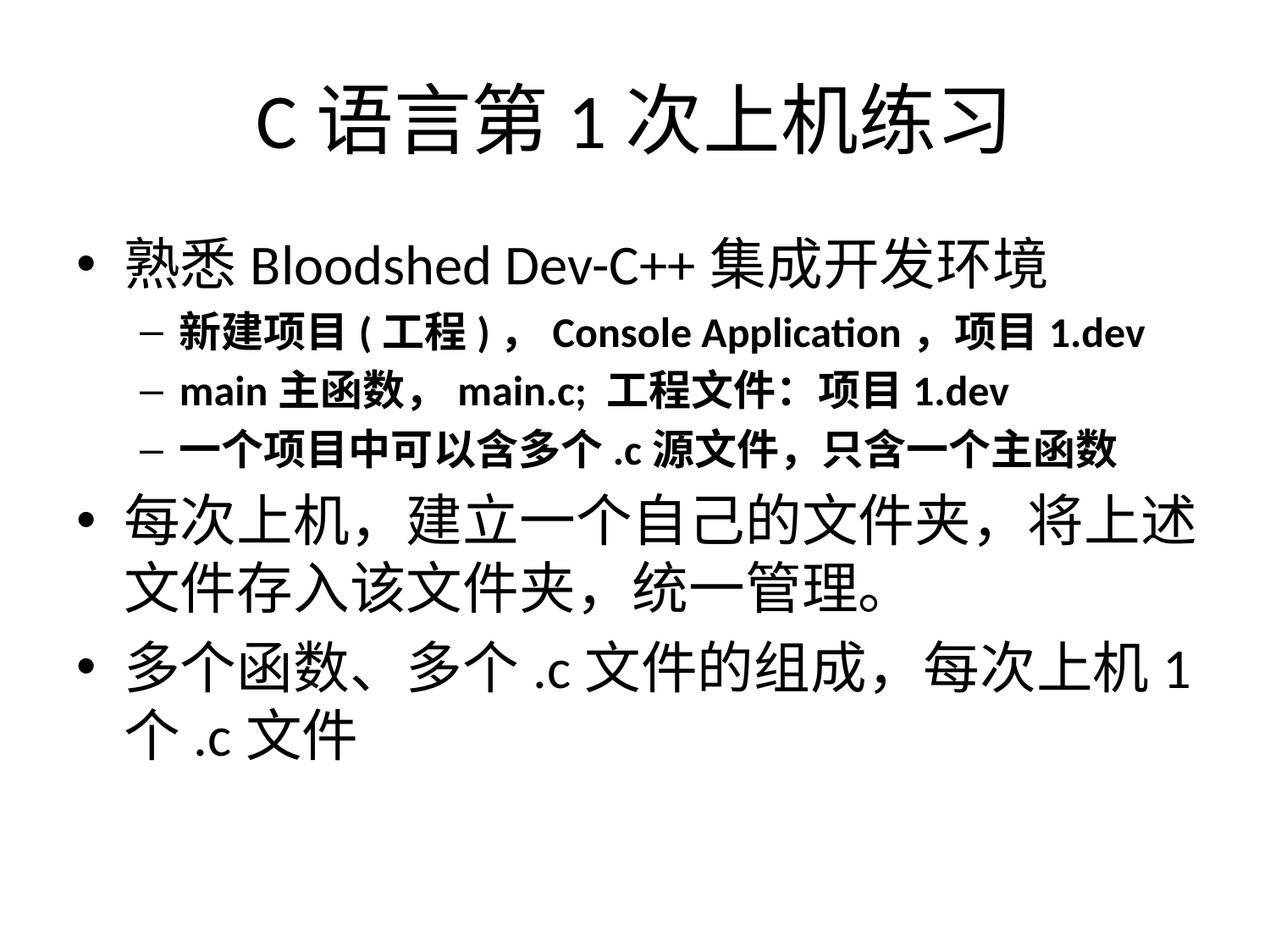

# C语言第1次上机练习
熟悉Bloodshed Dev-C++集成开发环境
新建项目(工程)，Console Application，项目1.dev
main主函数，main.c; 工程文件：项目1.dev
一个项目中可以含多个.c源文件，只含一个主函数
每次上机，建立一个自己的文件夹，将上述文件存入该文件夹，统一管理。
多个函数、多个.c文件的组成，每次上机1个.c文件